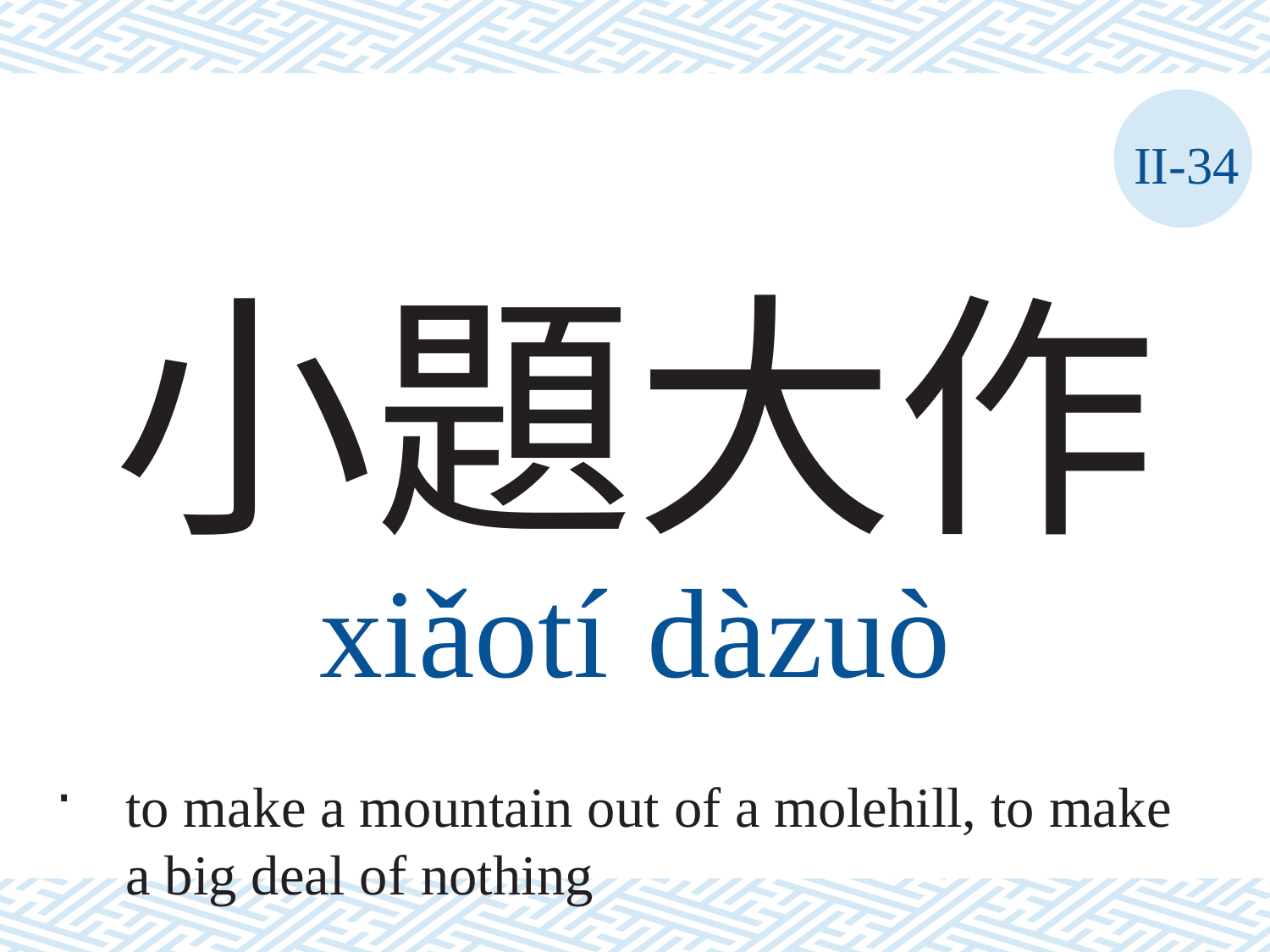

II-34
小題大作
xiǎotí	dàzuò

to make a mountain out of a molehill, to make a big deal of nothing